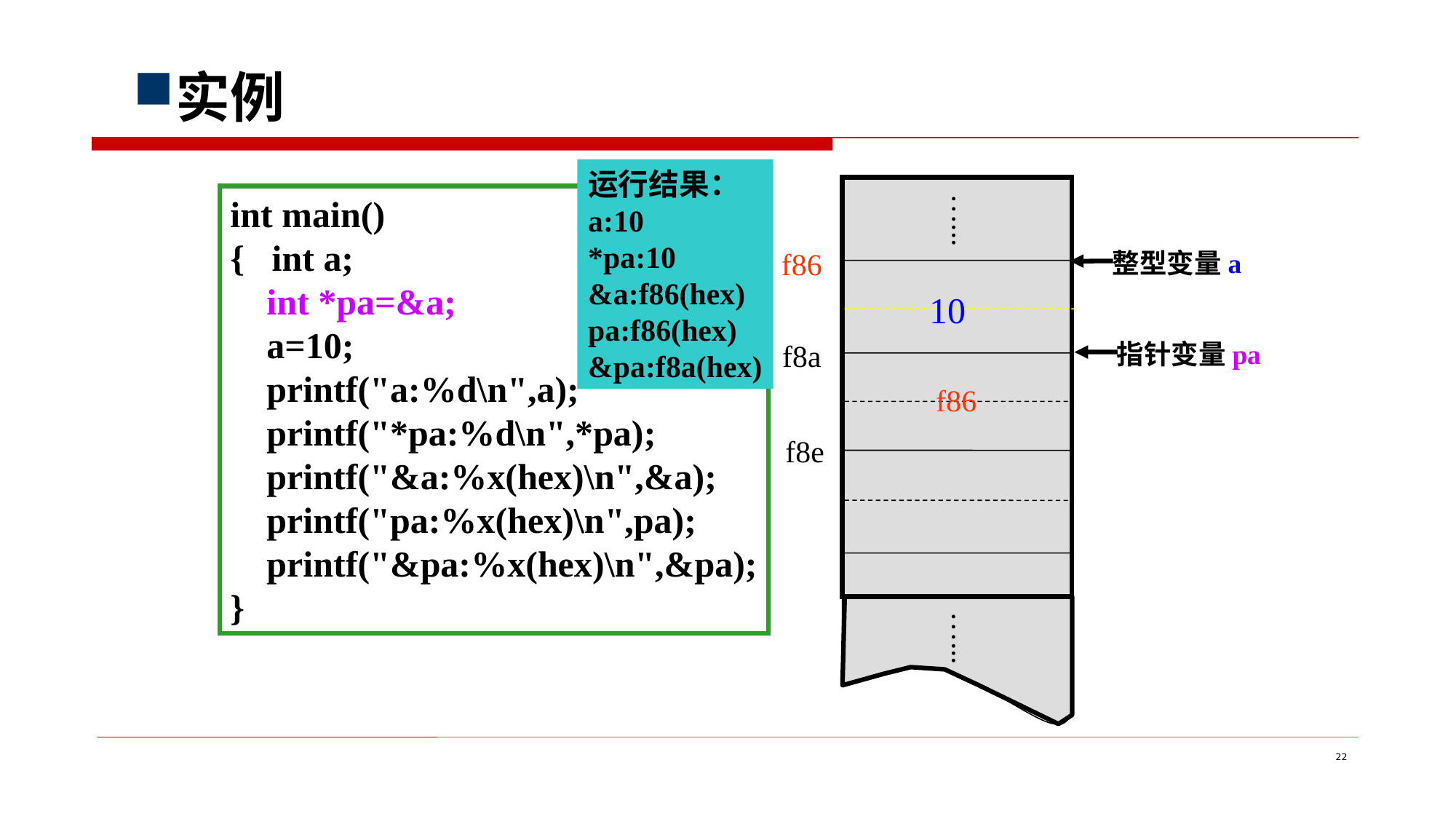

实例
运行结果：
a:10
*pa:10
&a:f86(hex)
pa:f86(hex)
&pa:f8a(hex)

…...
f86
整型变量a

10

f8a
指针变量pa

f86

f8e

…...

int main()
{   int a;
    int *pa=&a;
    a=10;
    printf("a:%d\n",a);
    printf("*pa:%d\n",*pa);
    printf("&a:%x(hex)\n",&a);
    printf("pa:%x(hex)\n",pa);
    printf("&pa:%x(hex)\n",&pa);
}
22